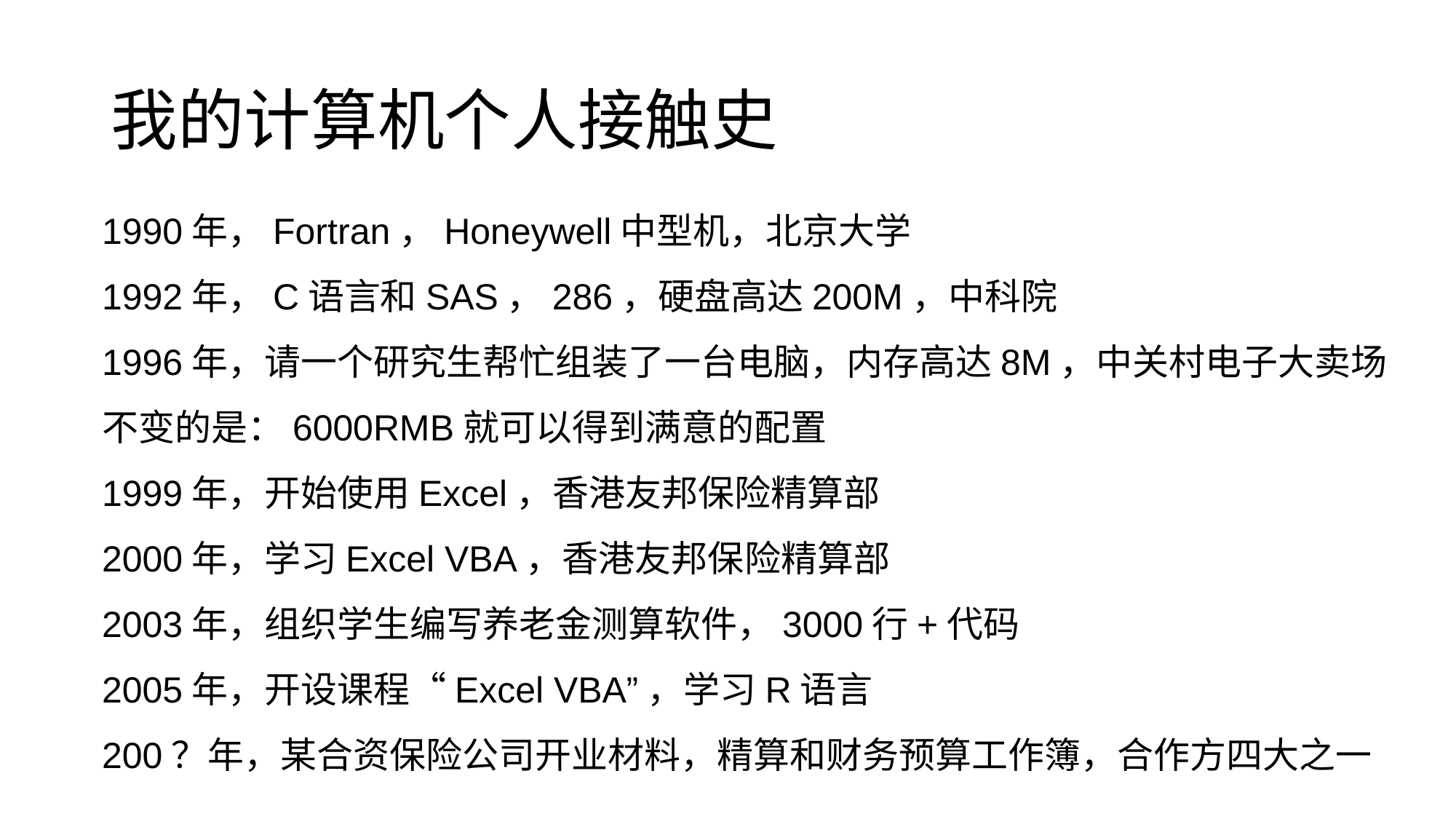

# 我的计算机个人接触史
1990年，Fortran，Honeywell中型机，北京大学
1992年，C语言和SAS，286，硬盘高达200M，中科院
1996年，请一个研究生帮忙组装了一台电脑，内存高达8M，中关村电子大卖场
不变的是：6000RMB就可以得到满意的配置
1999年，开始使用Excel，香港友邦保险精算部
2000年，学习Excel VBA，香港友邦保险精算部
2003年，组织学生编写养老金测算软件，3000行+代码
2005年，开设课程“Excel VBA”，学习R语言
200？年，某合资保险公司开业材料，精算和财务预算工作簿，合作方四大之一